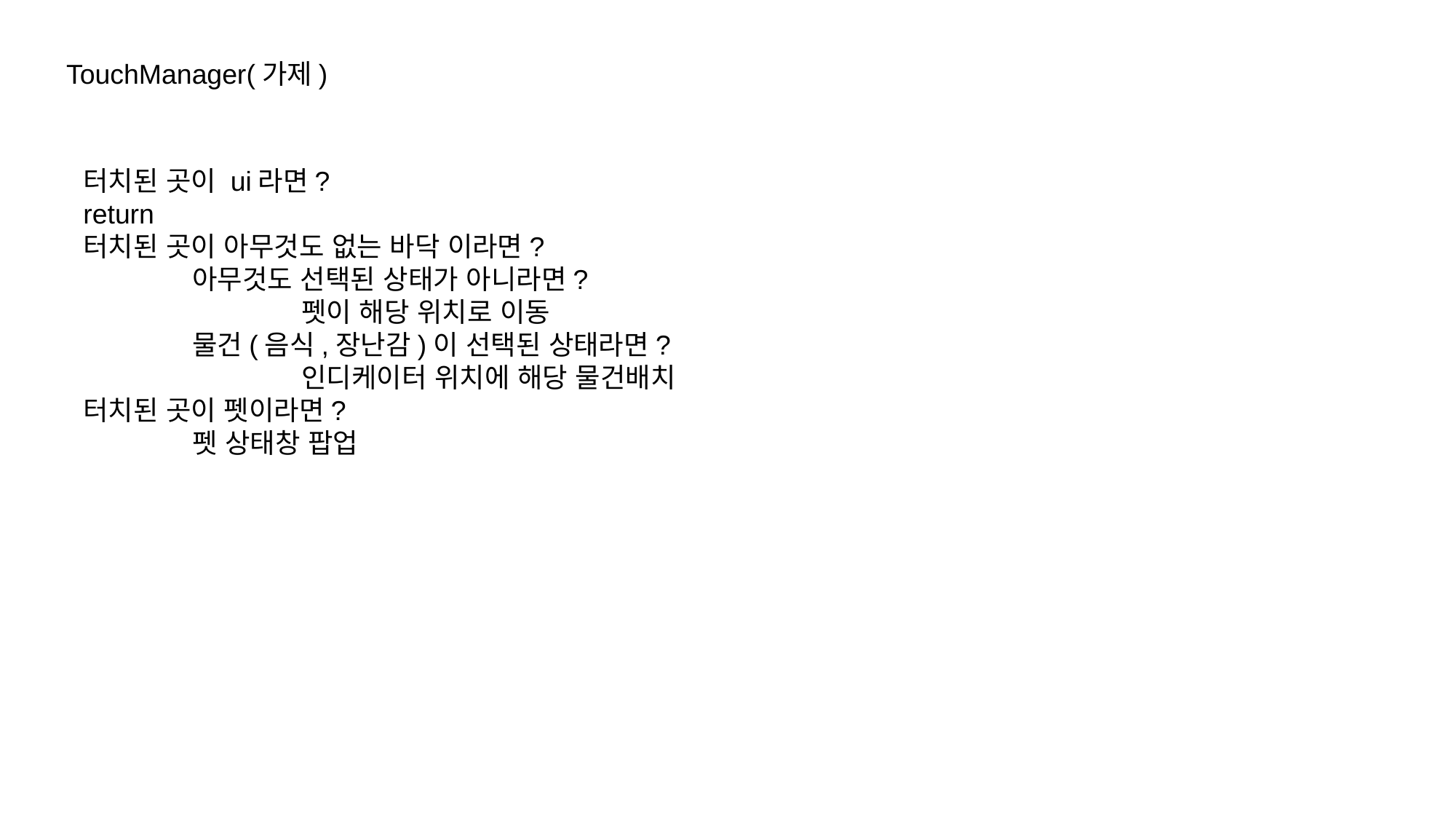

TouchManager(가제)
터치된 곳이 ui라면?
return
터치된 곳이 아무것도 없는 바닥 이라면?
	아무것도 선택된 상태가 아니라면?
		펫이 해당 위치로 이동
	물건(음식,장난감)이 선택된 상태라면?
		인디케이터 위치에 해당 물건배치
터치된 곳이 펫이라면?
	펫 상태창 팝업